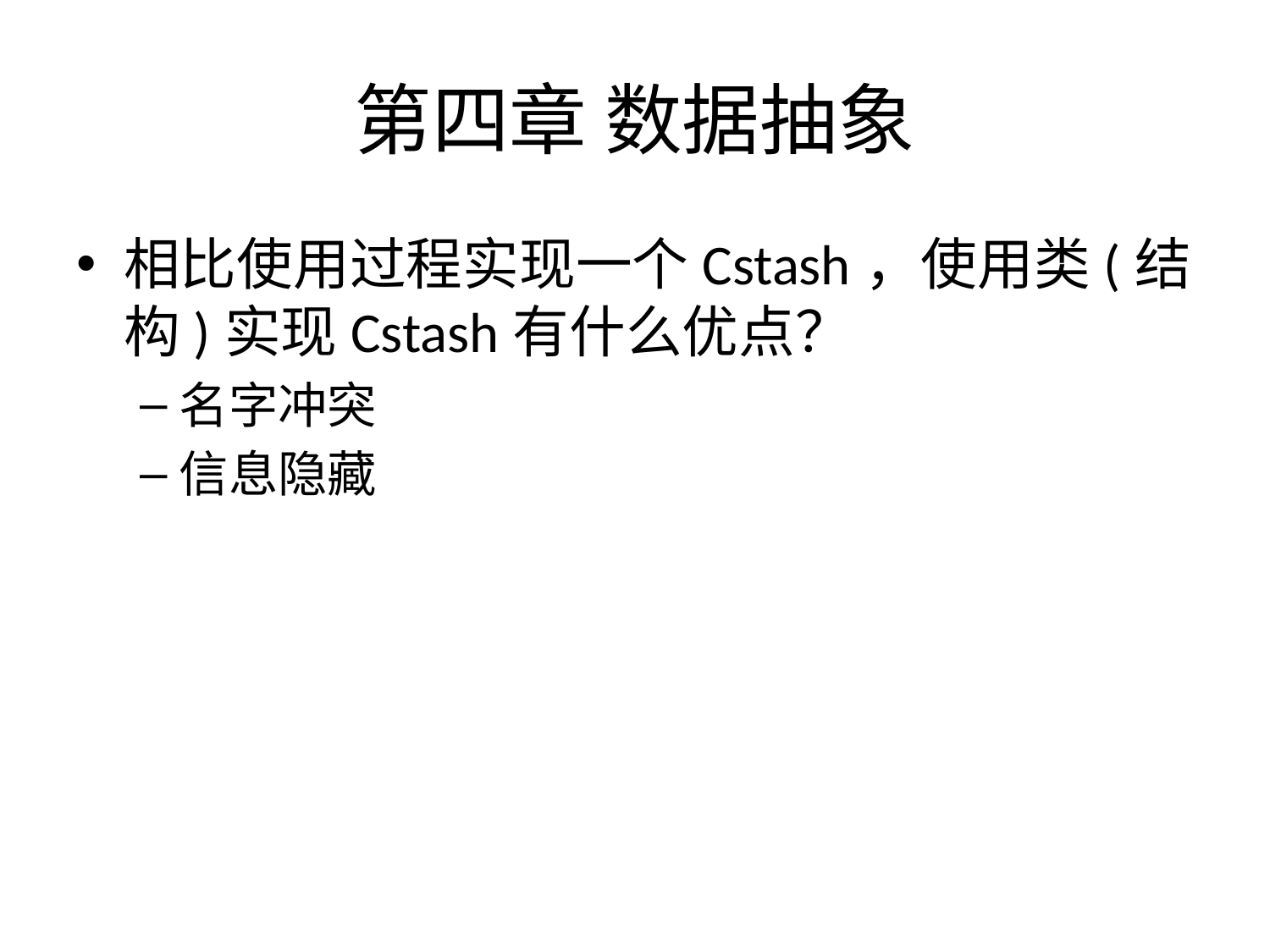

# 第四章 数据抽象
相比使用过程实现一个Cstash，使用类(结构)实现Cstash有什么优点？
名字冲突
信息隐藏